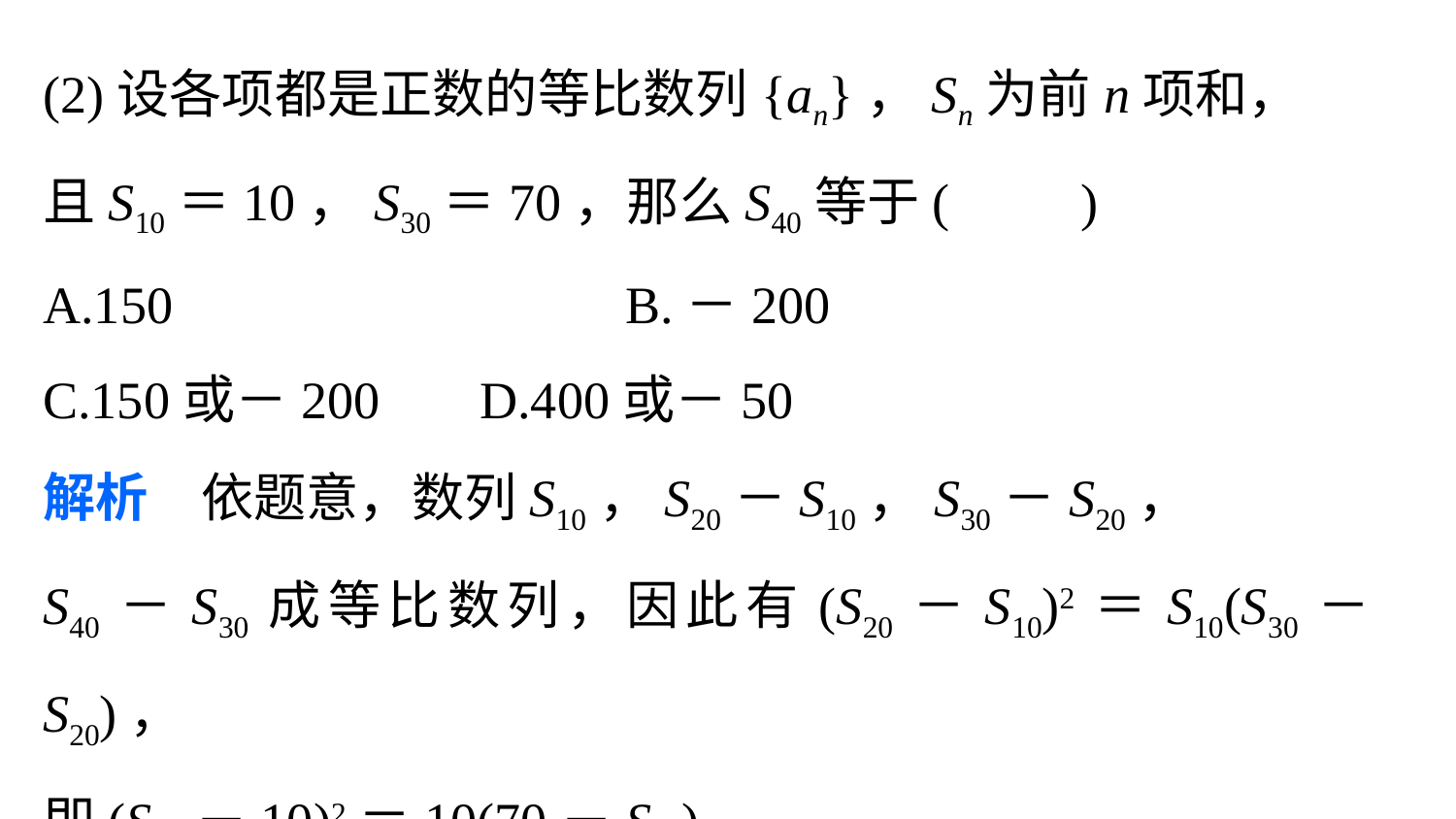

(2)设各项都是正数的等比数列{an}，Sn为前n项和，
且S10＝10，S30＝70，那么S40等于(　　)
A.150  			B.－200
C.150或－200  	D.400或－50
解析　依题意，数列S10，S20－S10，S30－S20，
S40－S30成等比数列，因此有(S20－S10)2＝S10(S30－S20)，
即(S20－10)2＝10(70－S20)，
故S20＝－20或S20＝30.